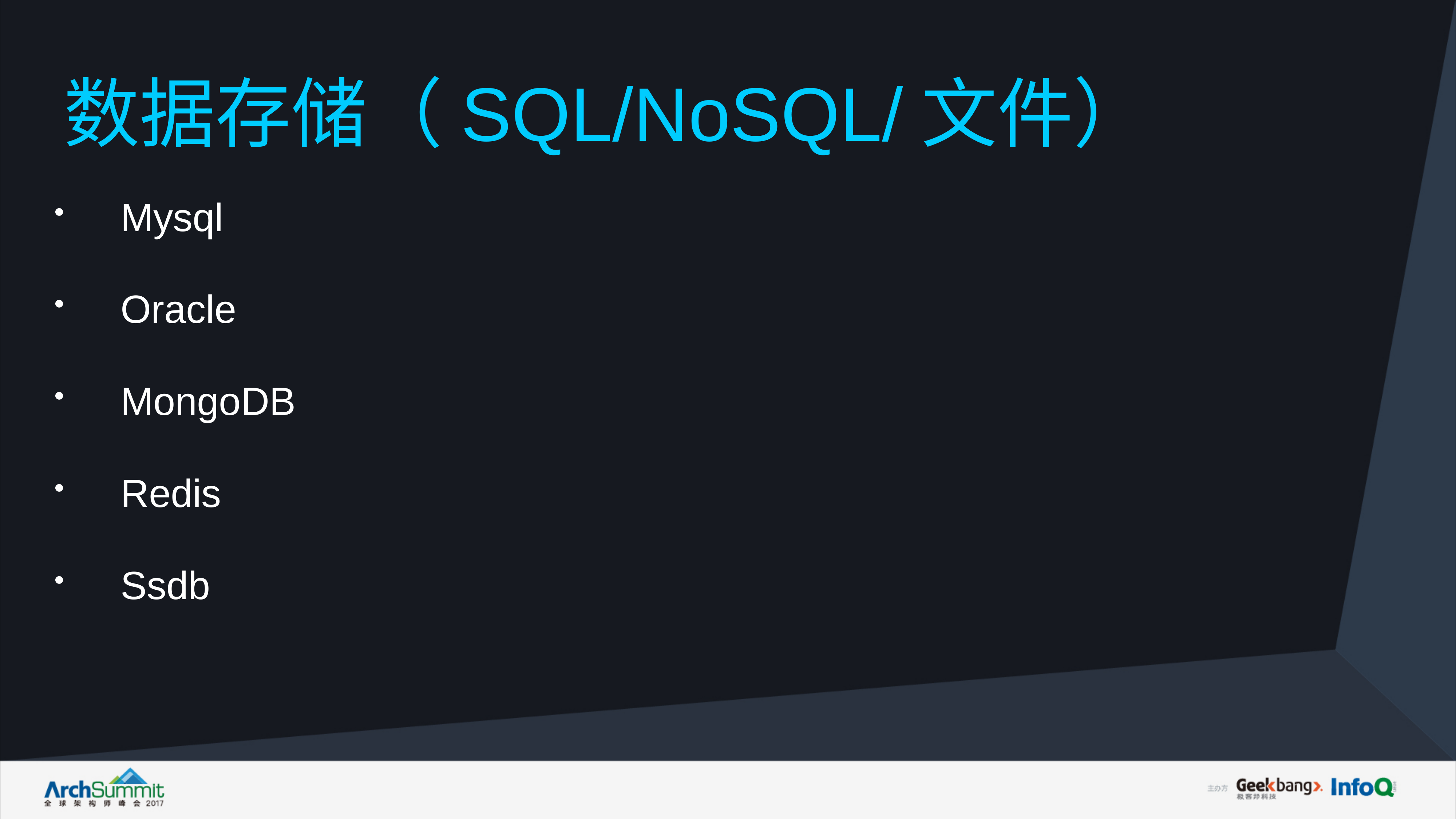

# 数据存储（SQL/NoSQL/文件）
Mysql
Oracle
MongoDB
Redis
Ssdb